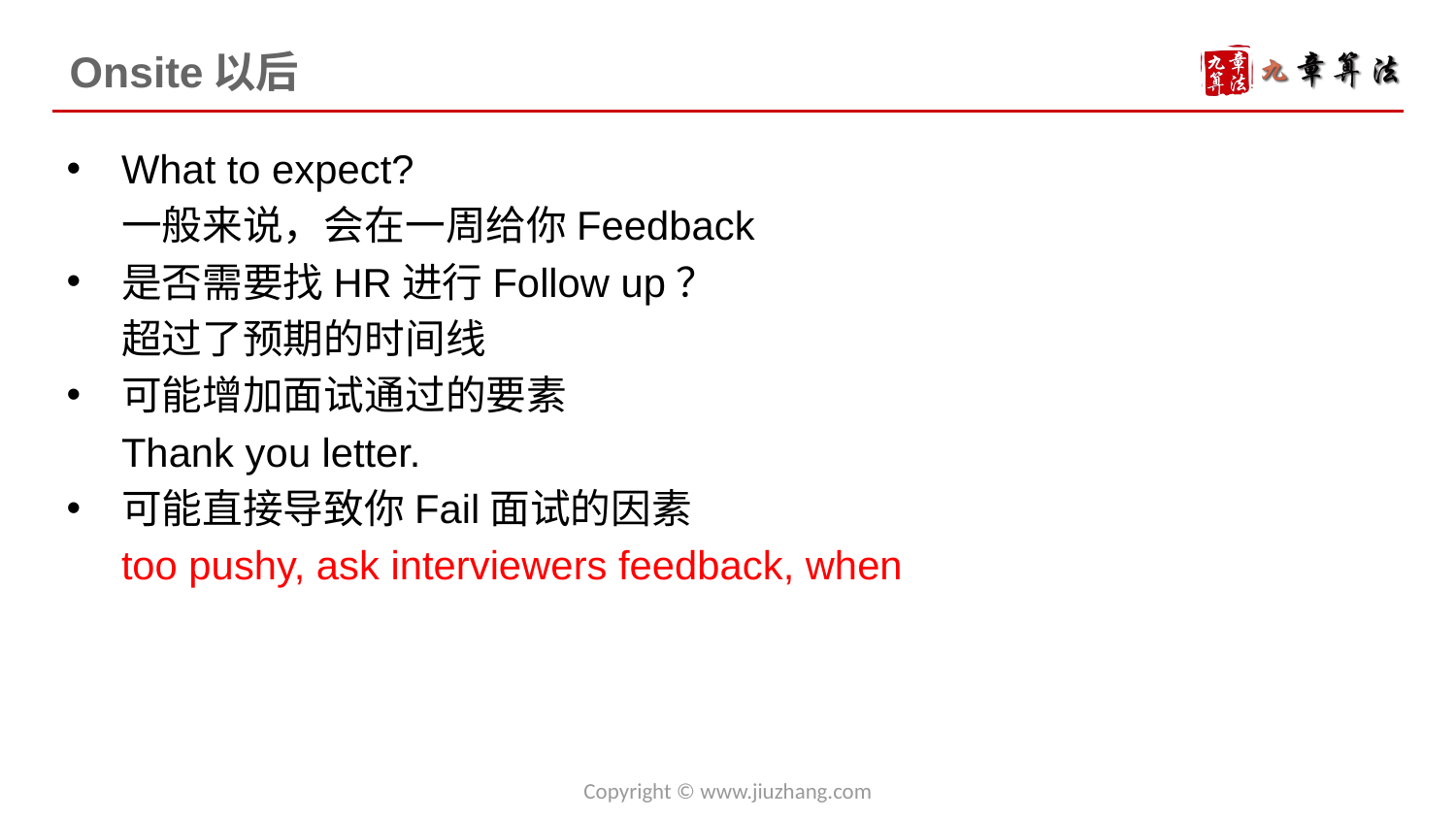

# Onsite以后
What to expect?
	一般来说，会在一周给你Feedback
是否需要找HR进行Follow up？
	超过了预期的时间线
可能增加面试通过的要素
	Thank you letter.
可能直接导致你Fail面试的因素
	too pushy, ask interviewers feedback, when